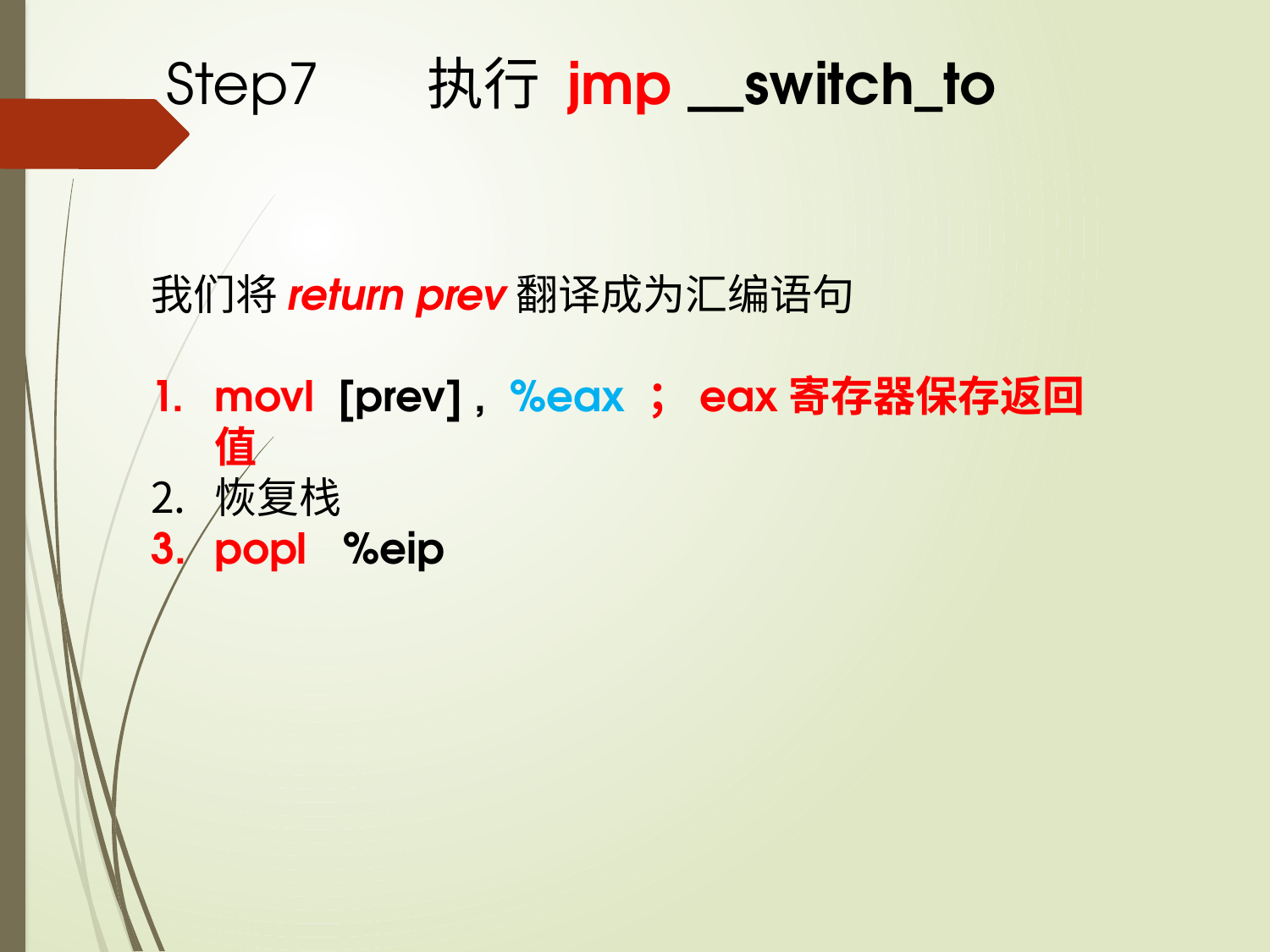

Step7      执行 jmp __switch_to
我们将return prev翻译成为汇编语句

movl  [prev] ,  %eax ；eax寄存器保存返回值
恢复栈
popl   %eip